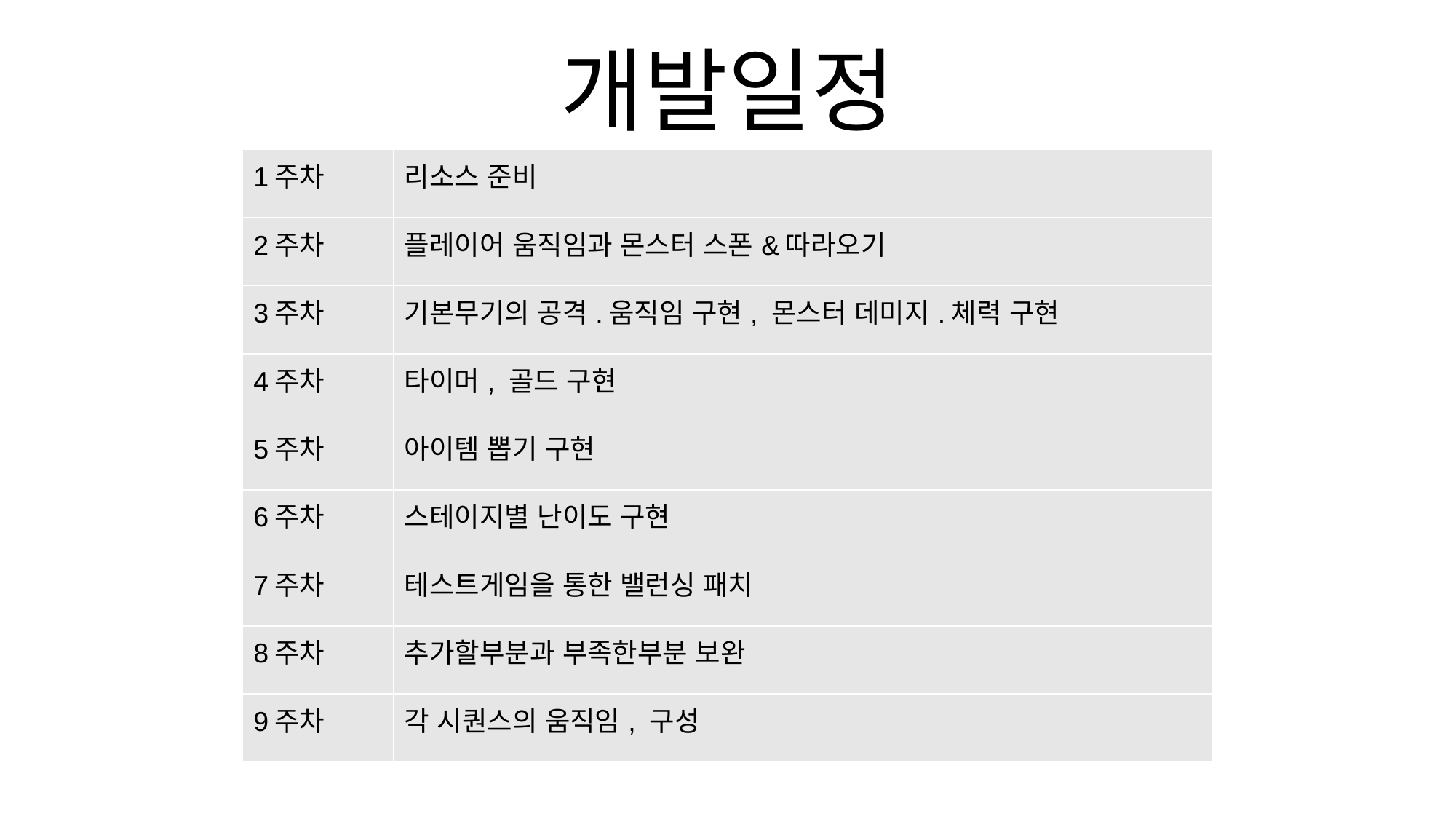

# 개발일정
| 1주차 | 리소스 준비 |
| --- | --- |
| 2주차 | 플레이어 움직임과 몬스터 스폰&따라오기 |
| 3주차 | 기본무기의 공격.움직임 구현, 몬스터 데미지.체력 구현 |
| 4주차 | 타이머, 골드 구현 |
| 5주차 | 아이템 뽑기 구현 |
| 6주차 | 스테이지별 난이도 구현 |
| 7주차 | 테스트게임을 통한 밸런싱 패치 |
| 8주차 | 추가할부분과 부족한부분 보완 |
| 9주차 | 각 시퀀스의 움직임, 구성 |